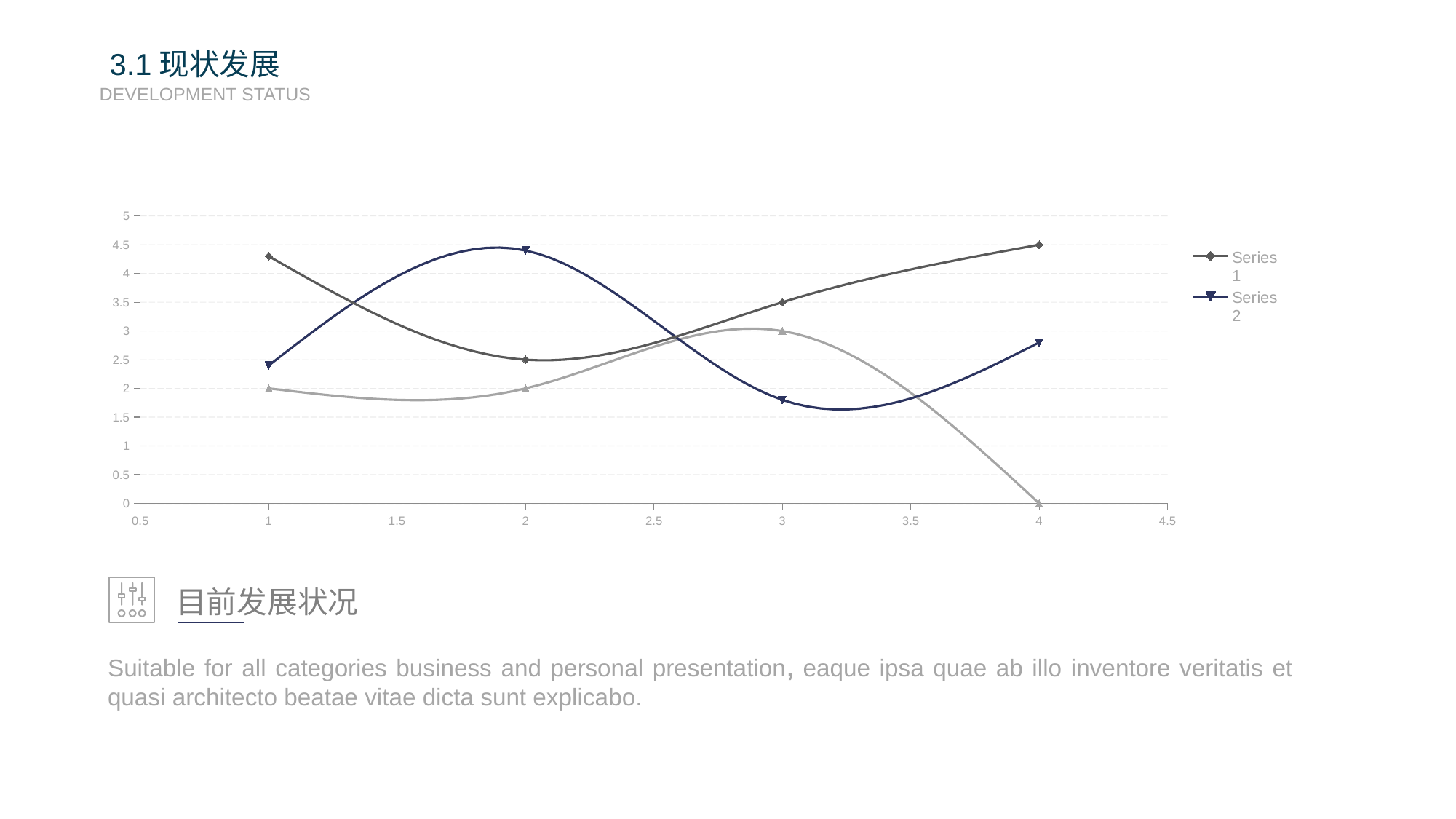

3.1现状发展

DEVELOPMENT STATUS

### Chart

| Category | Series 1 | Series 2 | Series 3 |
|---|---|---|---|

目前发展状况
Suitable for all categories business and personal presentation, eaque ipsa quae ab illo inventore veritatis et quasi architecto beatae vitae dicta sunt explicabo.